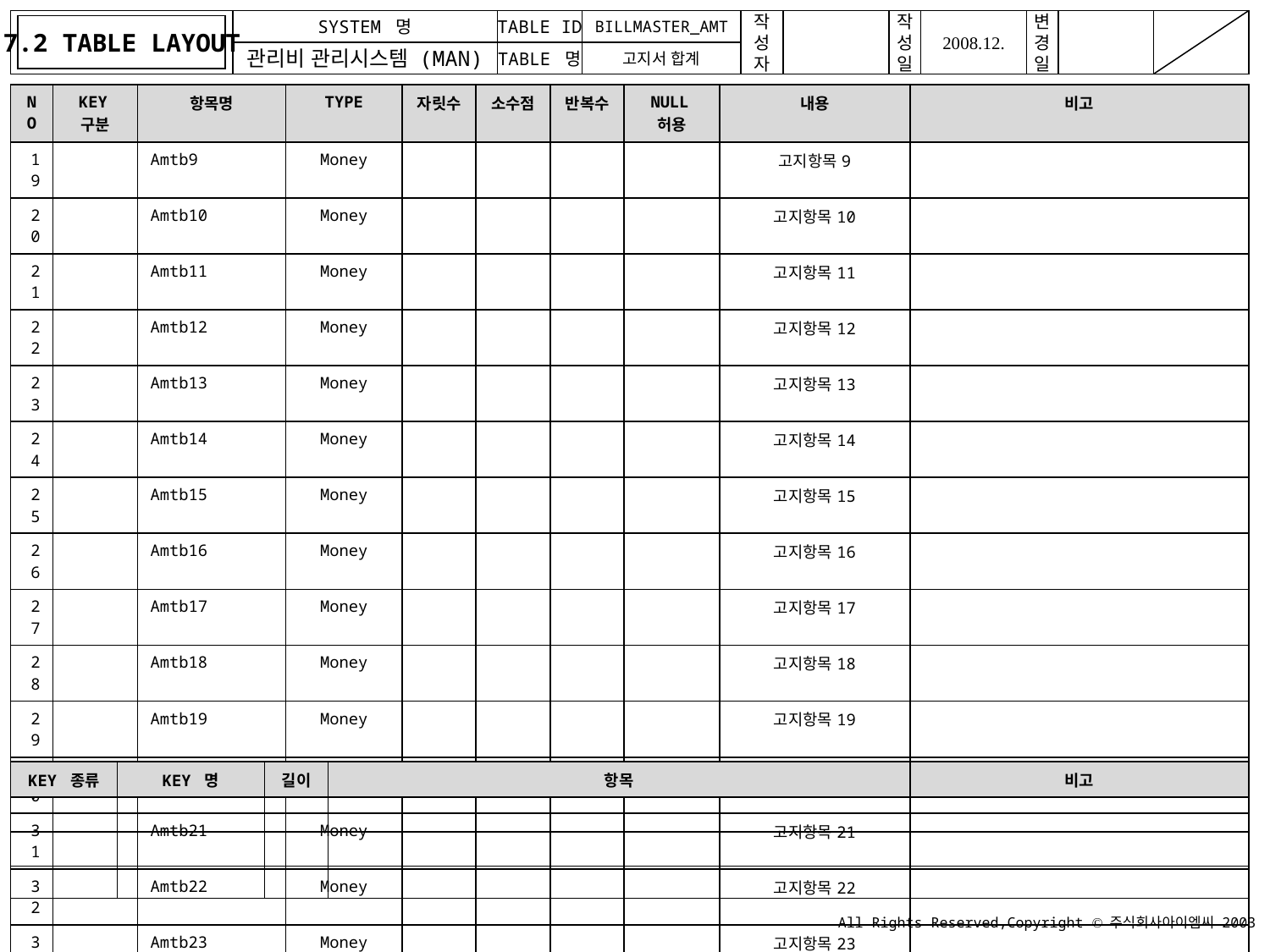

7.2 TABLE LAYOUT
BILLMASTER_AMT
고지서 합계
| NO | KEY구분 | 항목명 | TYPE | 자릿수 | 소수점 | 반복수 | NULL허용 | 내용 | 비고 |
| --- | --- | --- | --- | --- | --- | --- | --- | --- | --- |
| 19 |  | Amtb9 | Money |  |  |  |  | 고지항목9 |  |
| 20 |  | Amtb10 | Money |  |  |  |  | 고지항목10 |  |
| 21 |  | Amtb11 | Money |  |  |  |  | 고지항목11 |  |
| 22 |  | Amtb12 | Money |  |  |  |  | 고지항목12 |  |
| 23 |  | Amtb13 | Money |  |  |  |  | 고지항목13 |  |
| 24 |  | Amtb14 | Money |  |  |  |  | 고지항목14 |  |
| 25 |  | Amtb15 | Money |  |  |  |  | 고지항목15 |  |
| 26 |  | Amtb16 | Money |  |  |  |  | 고지항목16 |  |
| 27 |  | Amtb17 | Money |  |  |  |  | 고지항목17 |  |
| 28 |  | Amtb18 | Money |  |  |  |  | 고지항목18 |  |
| 29 |  | Amtb19 | Money |  |  |  |  | 고지항목19 |  |
| 30 |  | Amtb20 | Money |  |  |  |  | 고지항목20 |  |
| 31 |  | Amtb21 | Money |  |  |  |  | 고지항목21 |  |
| 32 |  | Amtb22 | Money |  |  |  |  | 고지항목22 |  |
| 33 |  | Amtb23 | Money |  |  |  |  | 고지항목23 |  |
| 34 |  | Amtb24 | Money |  |  |  |  | 고지항목24 |  |
| 35 |  | Amtb25 | Money |  |  |  |  | 고지항목25 |  |
| 36 |  | Amtb26 | Money |  |  |  |  | 고지항목26 |  |
| KEY 종류 | KEY 명 | 길이 | 항목 | 비고 |
| --- | --- | --- | --- | --- |
|  |  |  |  |  |
|  |  |  |  |  |
|  |  |  |  |  |